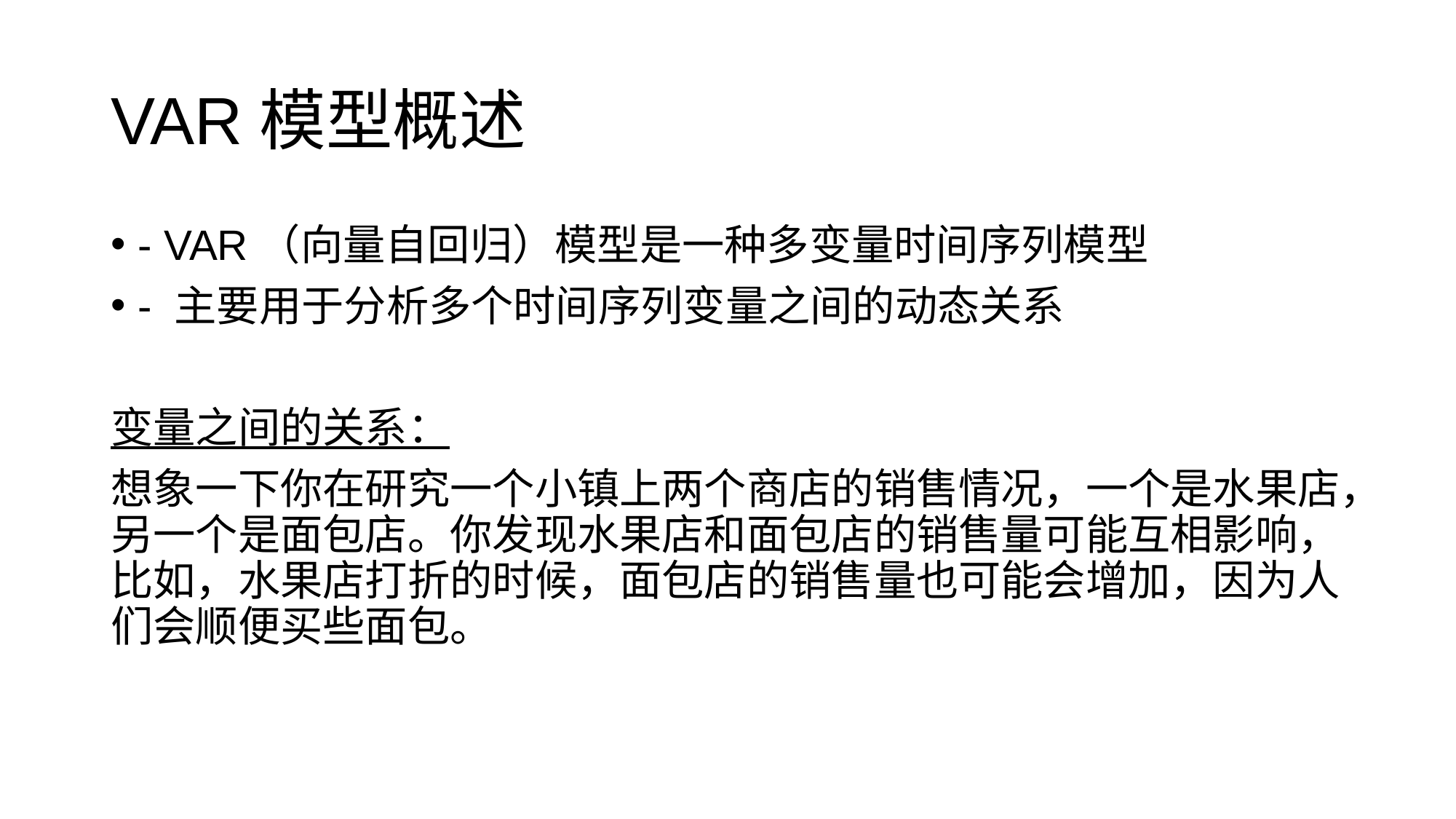

# VAR模型概述
- VAR（向量自回归）模型是一种多变量时间序列模型
- 主要用于分析多个时间序列变量之间的动态关系

变量之间的关系：
想象一下你在研究一个小镇上两个商店的销售情况，一个是水果店，另一个是面包店。你发现水果店和面包店的销售量可能互相影响，比如，水果店打折的时候，面包店的销售量也可能会增加，因为人们会顺便买些面包。